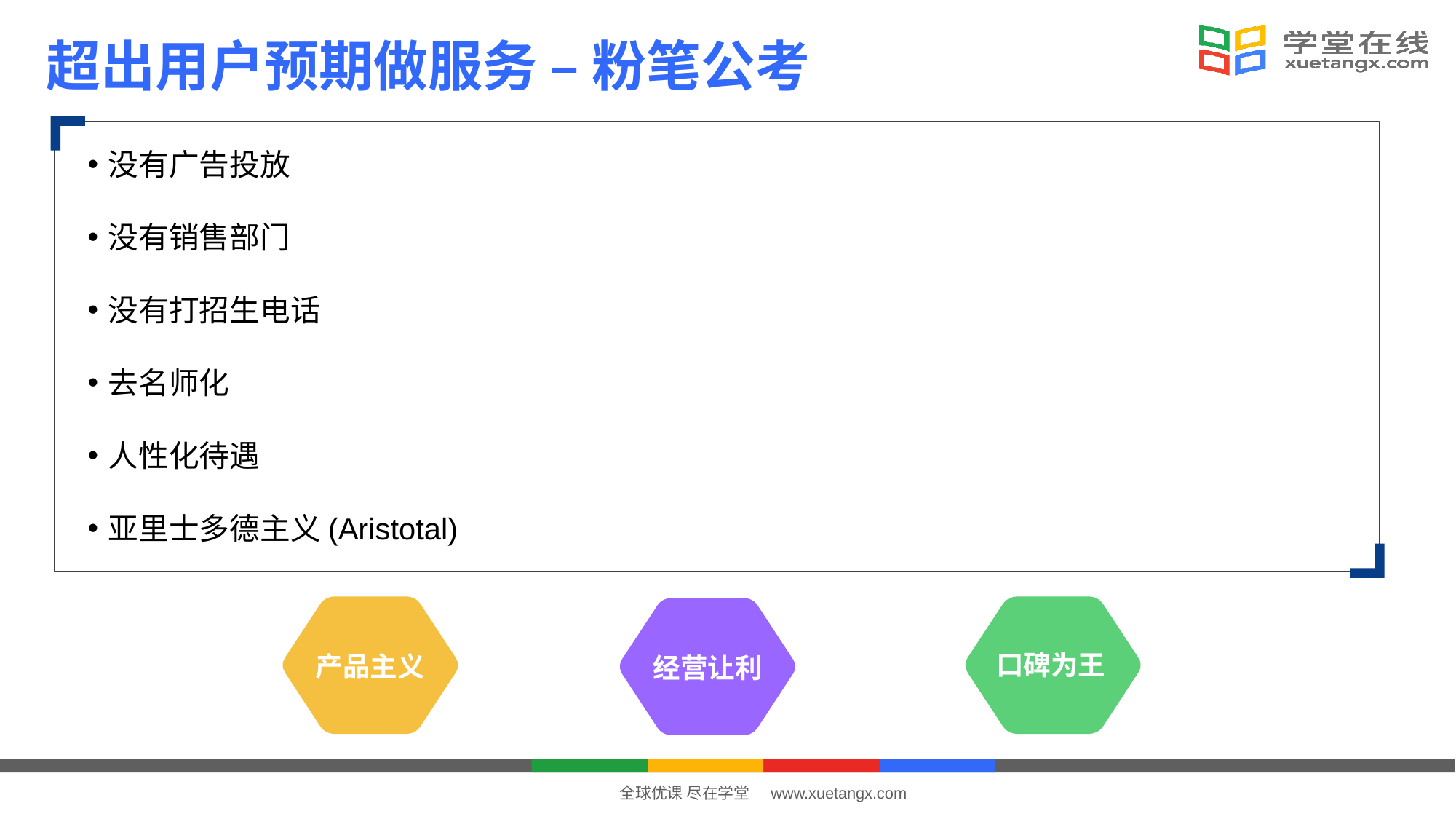

超出用户预期做服务 – 粉笔公考

没有广告投放

没有销售部门

没有打招生电话

去名师化

人性化待遇

亚里士多德主义(Aristotal)

口碑为王
产品主义
经营让利